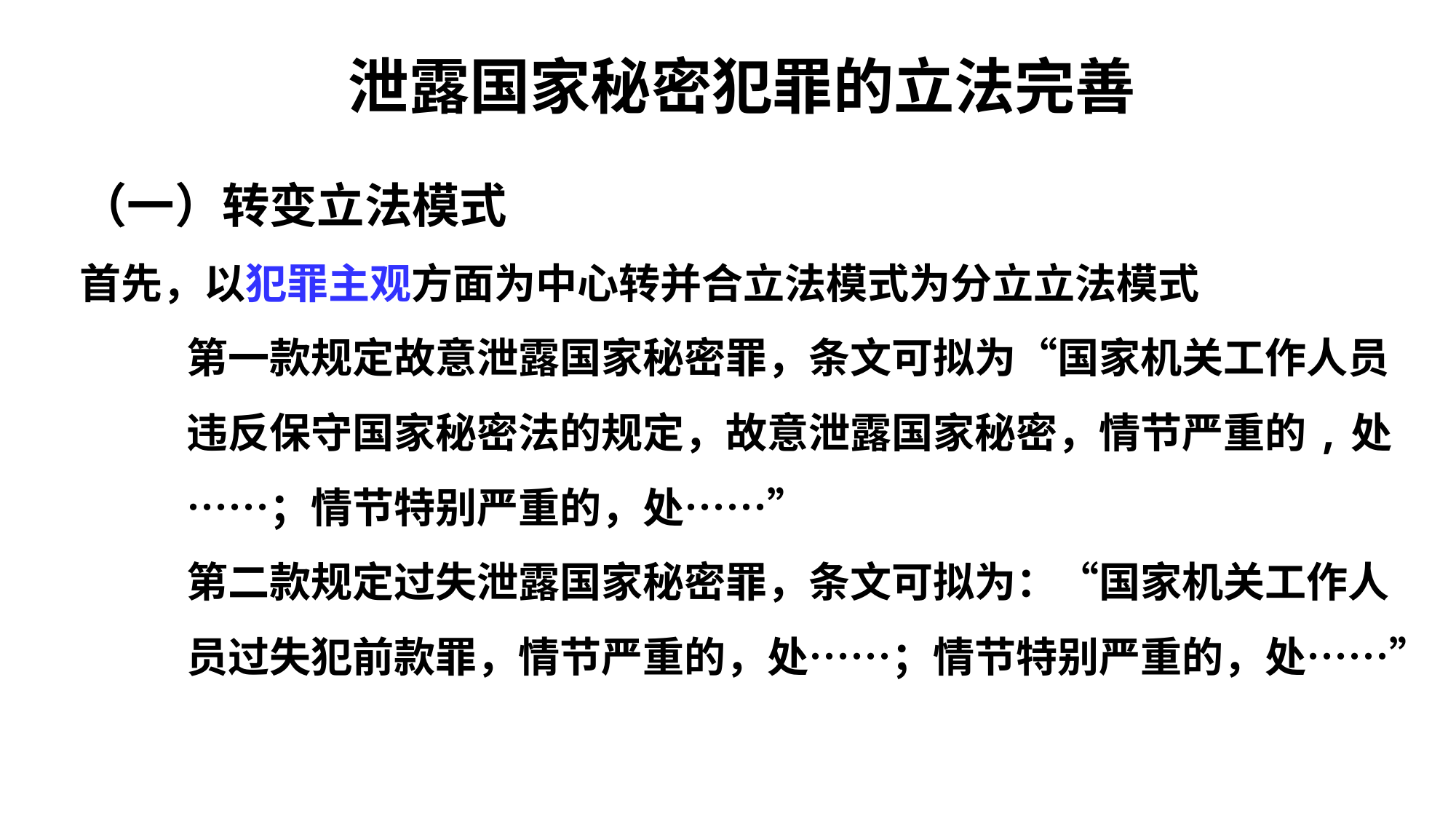

# 泄露国家秘密犯罪的立法完善
（一）转变立法模式
首先，以犯罪主观方面为中心转并合立法模式为分立立法模式
	第一款规定故意泄露国家秘密罪，条文可拟为“国家机关工作人员
	违反保守国家秘密法的规定，故意泄露国家秘密，情节严重的,处	……；情节特别严重的，处……”
	第二款规定过失泄露国家秘密罪，条文可拟为：“国家机关工作人
	员过失犯前款罪，情节严重的，处……；情节特别严重的，处……”